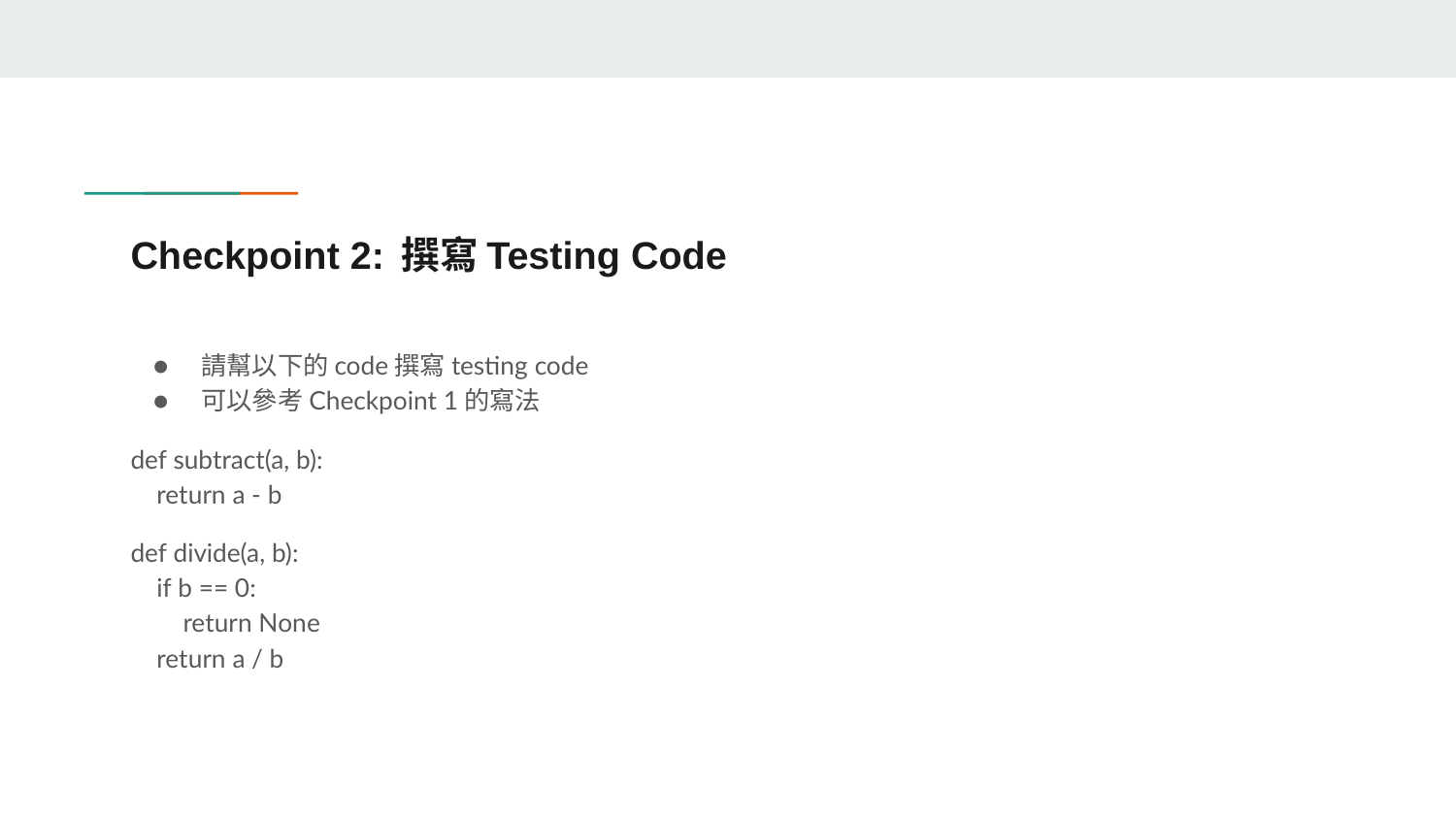

# Checkpoint 2: 撰寫Testing Code
請幫以下的code撰寫testing code
可以參考Checkpoint 1的寫法
def subtract(a, b):
    return a - b
def divide(a, b):
    if b == 0:
        return None
    return a / b